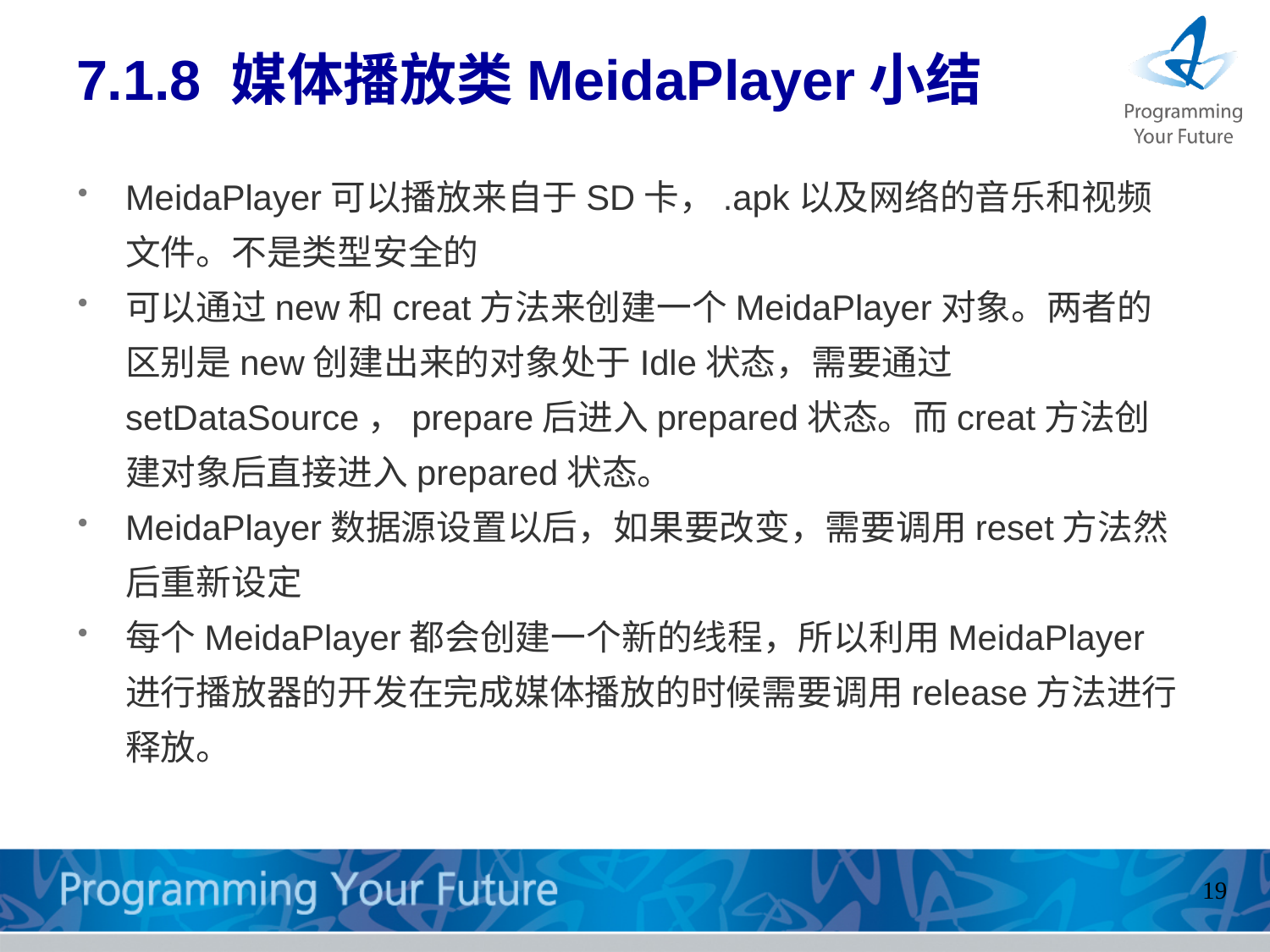

# 7.1.8 媒体播放类MeidaPlayer小结
MeidaPlayer可以播放来自于SD卡，.apk以及网络的音乐和视频文件。不是类型安全的
可以通过new和creat方法来创建一个MeidaPlayer对象。两者的区别是new创建出来的对象处于Idle状态，需要通过setDataSource，prepare后进入prepared状态。而creat方法创建对象后直接进入prepared状态。
MeidaPlayer数据源设置以后，如果要改变，需要调用reset方法然后重新设定
每个MeidaPlayer都会创建一个新的线程，所以利用MeidaPlayer进行播放器的开发在完成媒体播放的时候需要调用release方法进行释放。